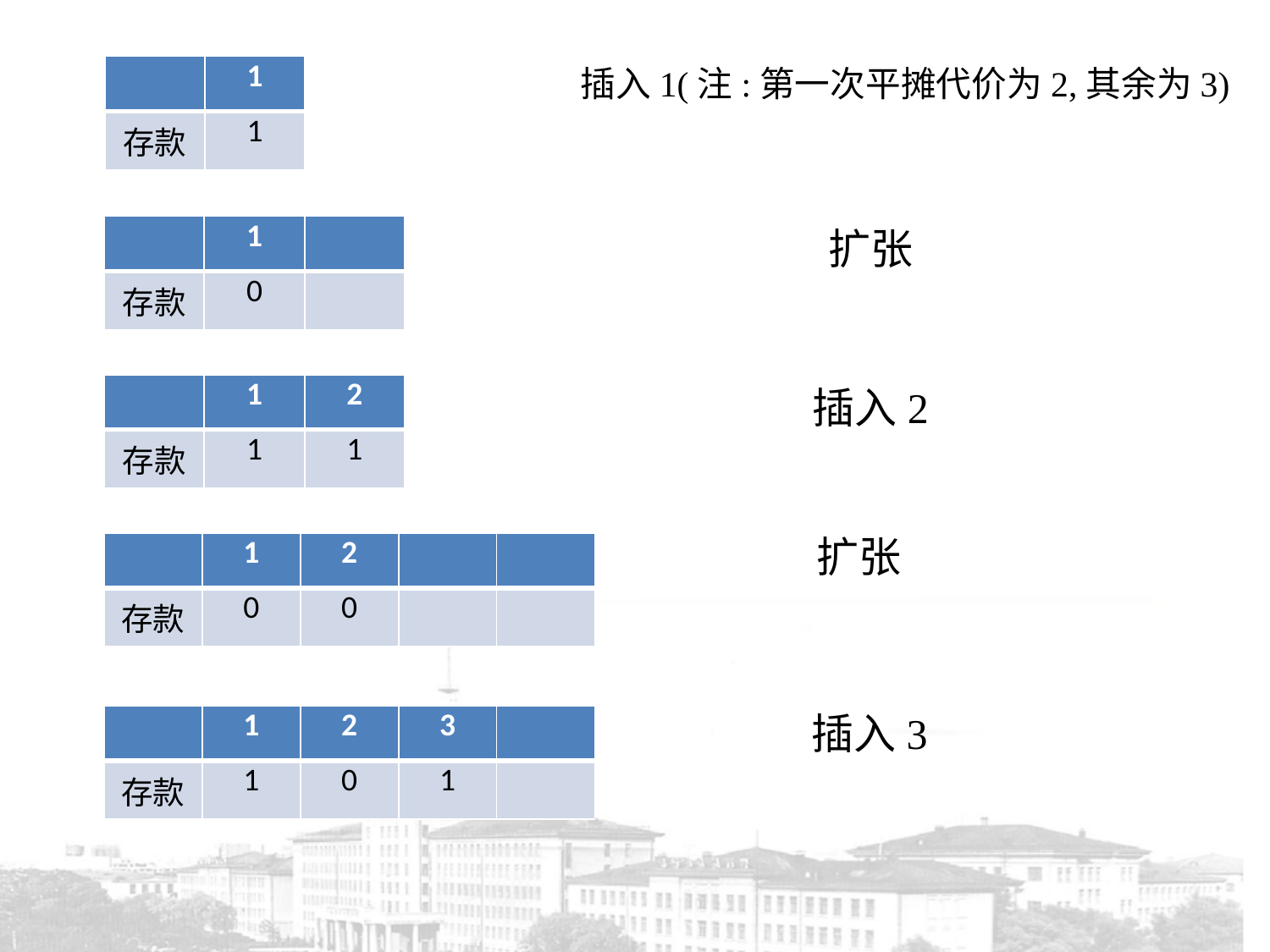

插入1(注:第一次平摊代价为2,其余为3)
|  | 1 |
| --- | --- |
| 存款 | 1 |
|  | 1 |  |
| --- | --- | --- |
| 存款 | 0 |  |
扩张
|  | 1 | 2 |
| --- | --- | --- |
| 存款 | 1 | 1 |
插入2
扩张
|  | 1 | 2 |  |  |
| --- | --- | --- | --- | --- |
| 存款 | 0 | 0 |  |  |
插入3
|  | 1 | 2 | 3 |  |
| --- | --- | --- | --- | --- |
| 存款 | 1 | 0 | 1 |  |